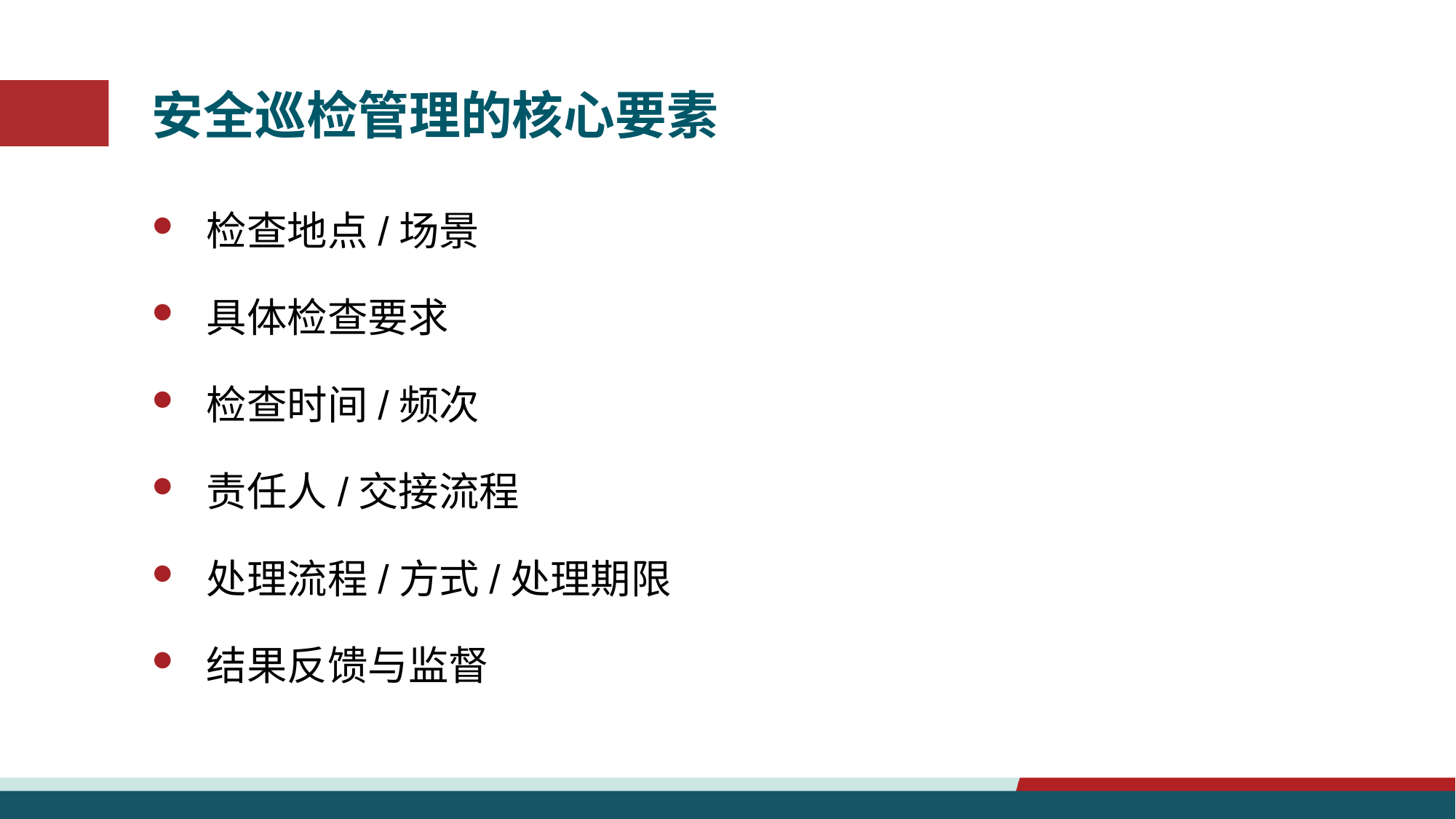

# 安全巡检管理的核心要素
检查地点/场景
具体检查要求
检查时间/频次
责任人/交接流程
处理流程/方式/处理期限
结果反馈与监督